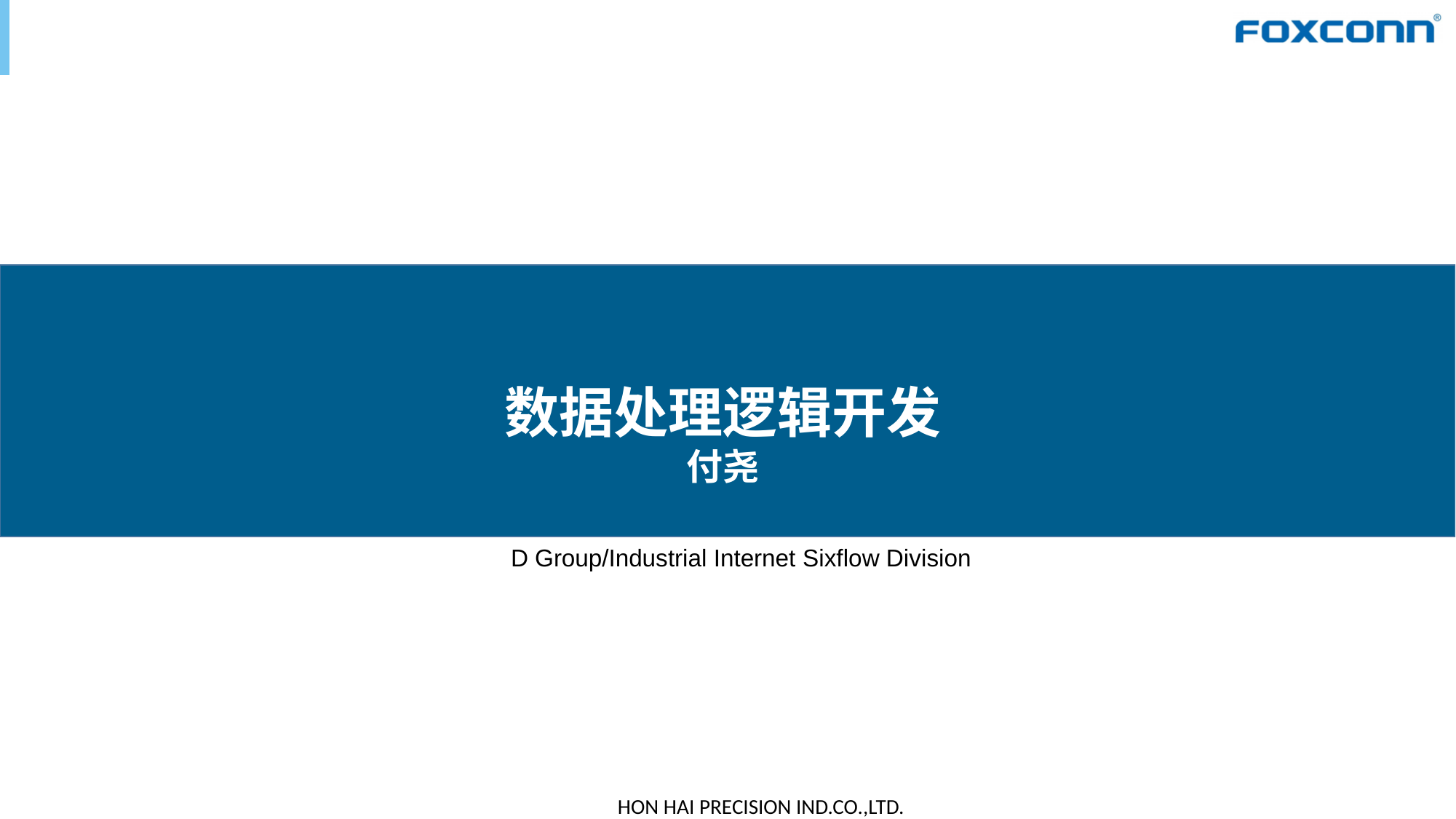

# 数据处理逻辑开发 付尧
D Group/Industrial Internet Sixflow Division
HON HAI PRECISION IND.CO.,LTD.